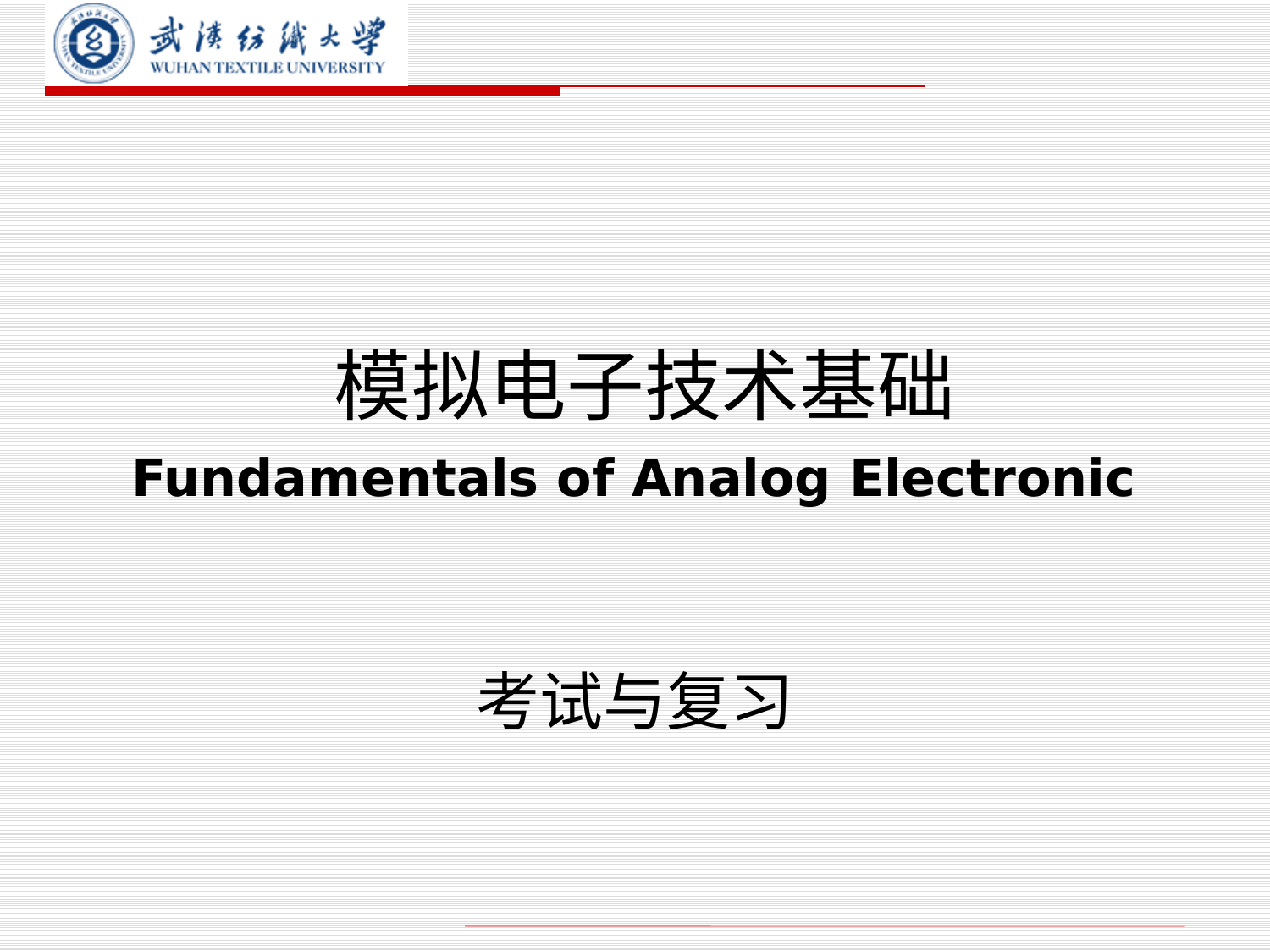

# 模拟电子技术基础 Fundamentals of Analog Electronic
考试与复习